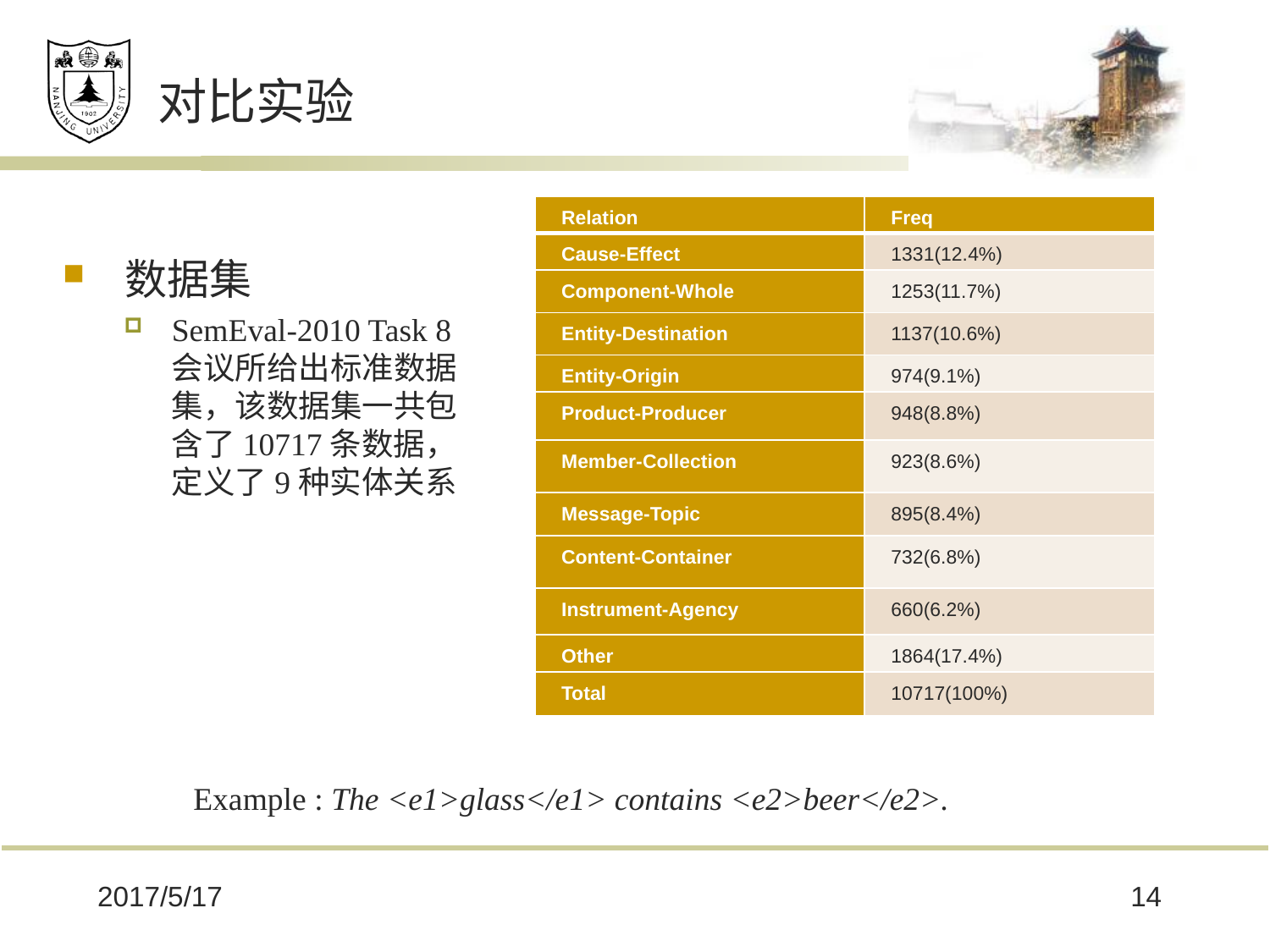

# 对比实验
| Relation | Freq |
| --- | --- |
| Cause-Effect | 1331(12.4%) |
| Component-Whole | 1253(11.7%) |
| Entity-Destination | 1137(10.6%) |
| Entity-Origin | 974(9.1%) |
| Product-Producer | 948(8.8%) |
| Member-Collection | 923(8.6%) |
| Message-Topic | 895(8.4%) |
| Content-Container | 732(6.8%) |
| Instrument-Agency | 660(6.2%) |
| Other | 1864(17.4%) |
| Total | 10717(100%) |
数据集
SemEval-2010 Task 8会议所给出标准数据集，该数据集一共包含了10717条数据，定义了9种实体关系
Example : The <e1>glass</e1> contains <e2>beer</e2>.
2017/5/17
14